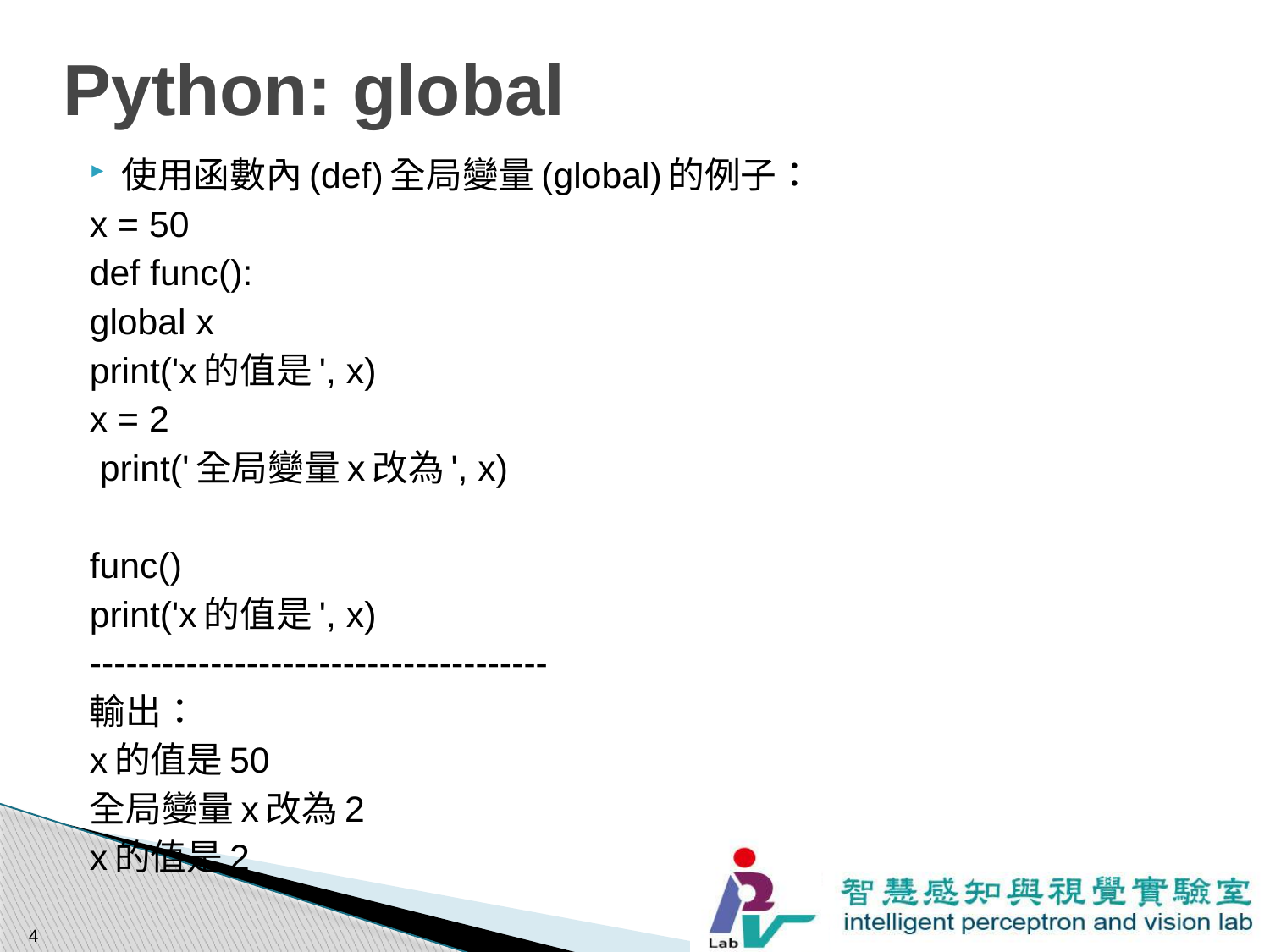

# Python: global
使用函數內(def)全局變量(global)的例子：
x = 50
def func():
	global x
	print('x的值是', x)
	x = 2
	 print('全局變量x改為', x)

func()
print('x的值是', x)
--------------------------------------
輸出：
x的值是50
全局變量x改為2
x的值是2
4